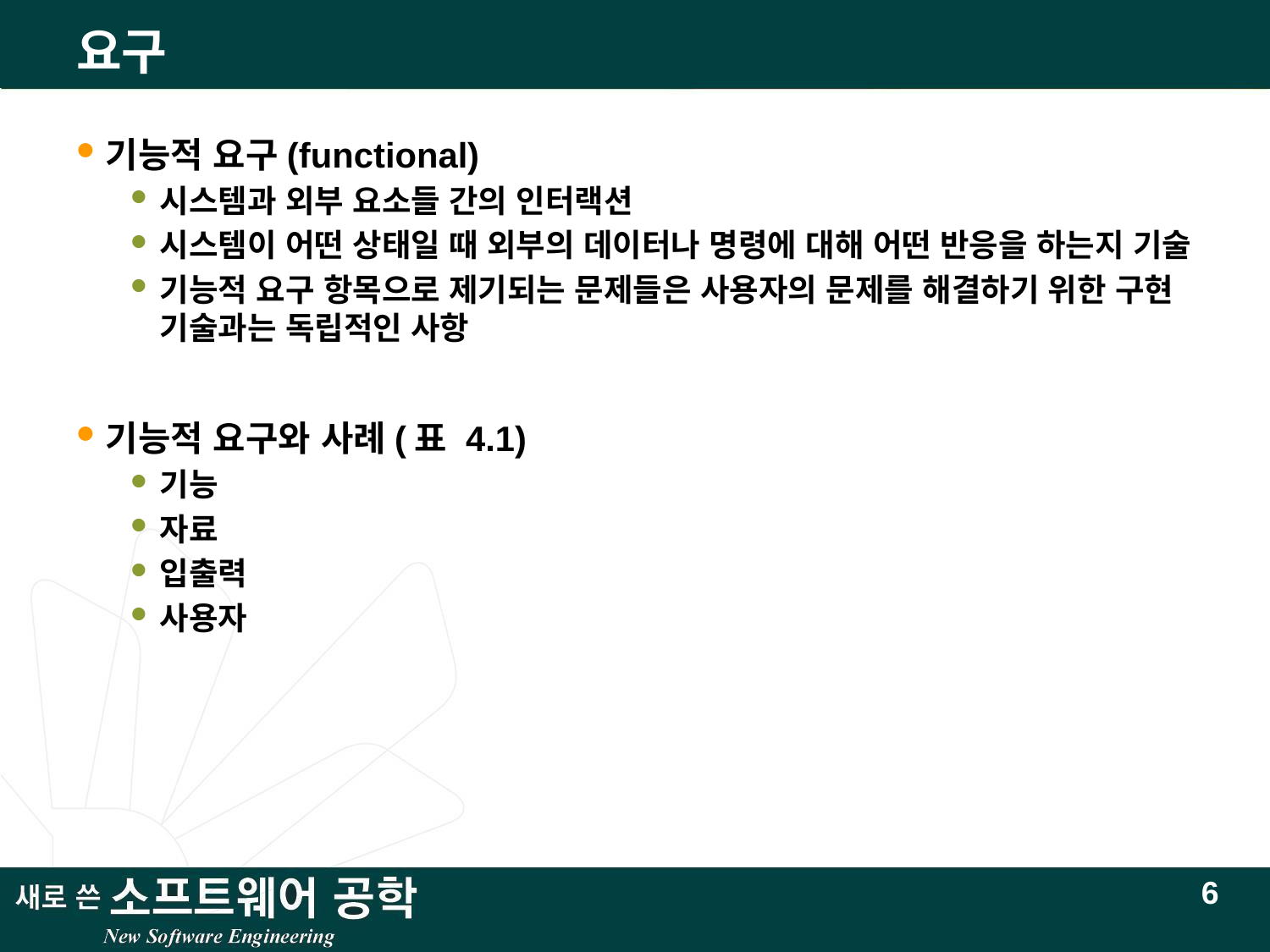

# 요구
기능적 요구(functional)
시스템과 외부 요소들 간의 인터랙션
시스템이 어떤 상태일 때 외부의 데이터나 명령에 대해 어떤 반응을 하는지 기술
기능적 요구 항목으로 제기되는 문제들은 사용자의 문제를 해결하기 위한 구현 기술과는 독립적인 사항

기능적 요구와 사례(표 4.1)
기능
자료
입출력
사용자
6